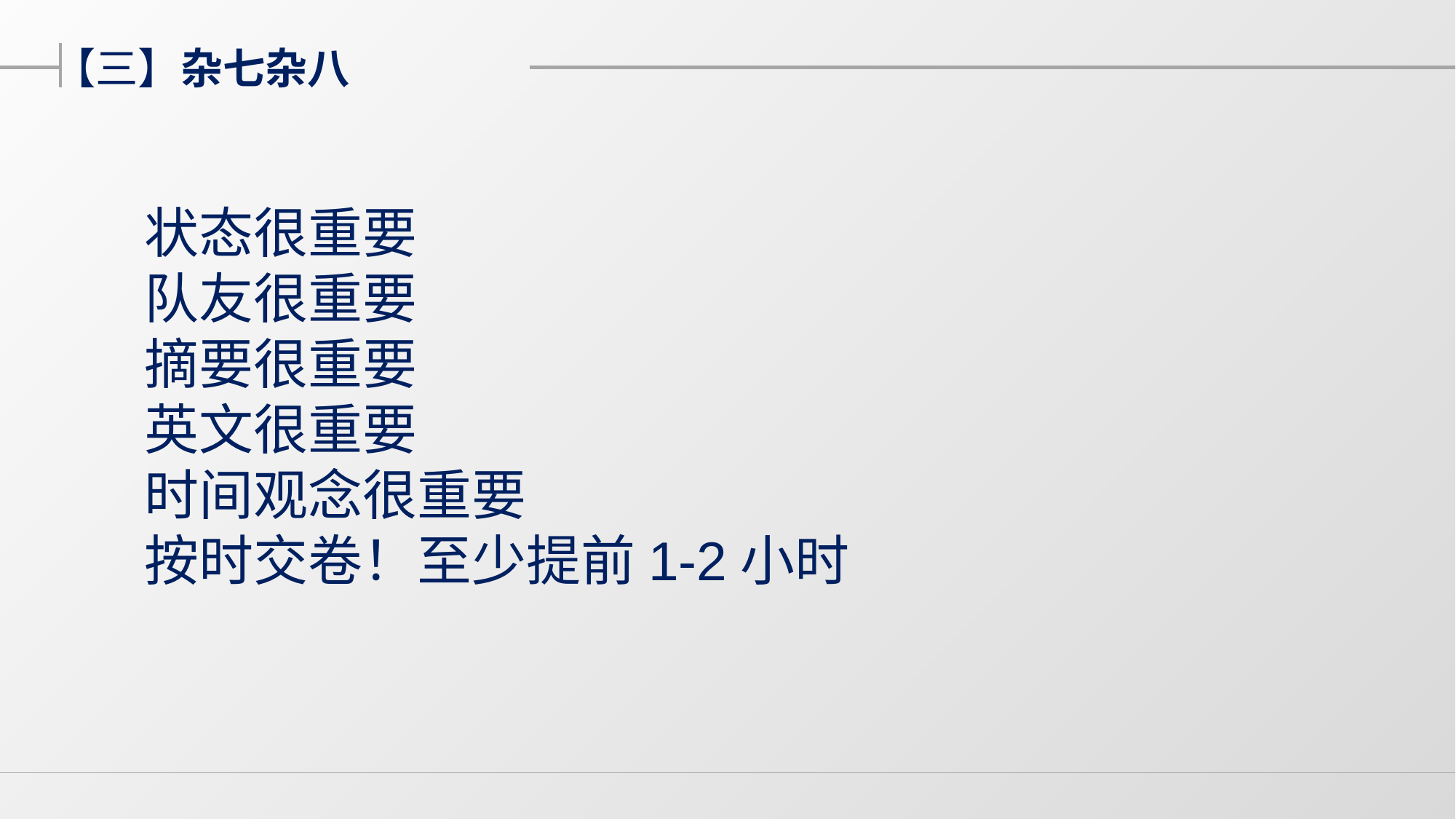

【三】杂七杂八
状态很重要
队友很重要
摘要很重要
英文很重要
时间观念很重要
按时交卷！至少提前1-2小时